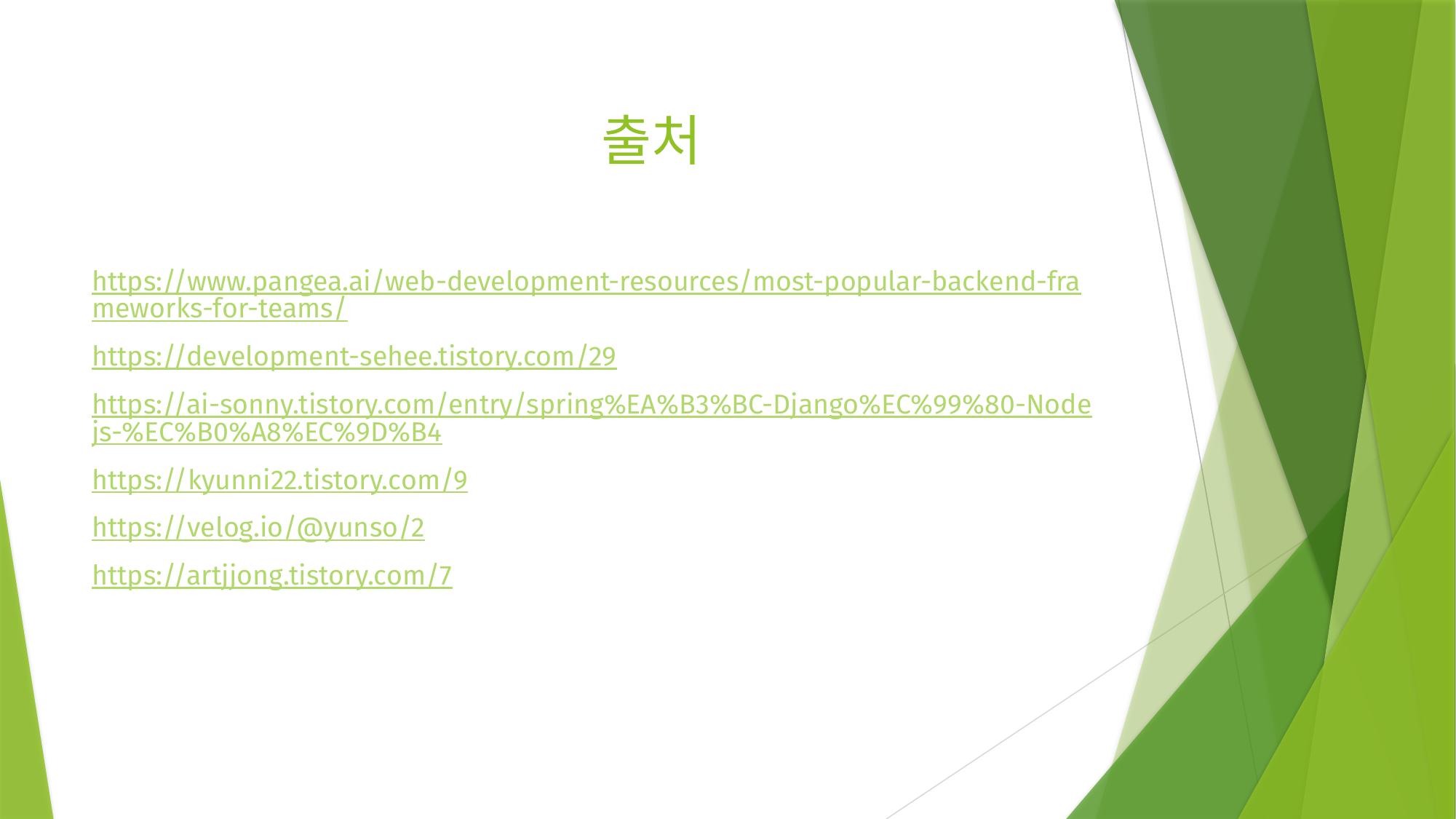

# 출처
https://www.pangea.ai/web-development-resources/most-popular-backend-frameworks-for-teams/
https://development-sehee.tistory.com/29
https://ai-sonny.tistory.com/entry/spring%EA%B3%BC-Django%EC%99%80-Nodejs-%EC%B0%A8%EC%9D%B4
https://kyunni22.tistory.com/9
https://velog.io/@yunso/2
https://artjjong.tistory.com/7